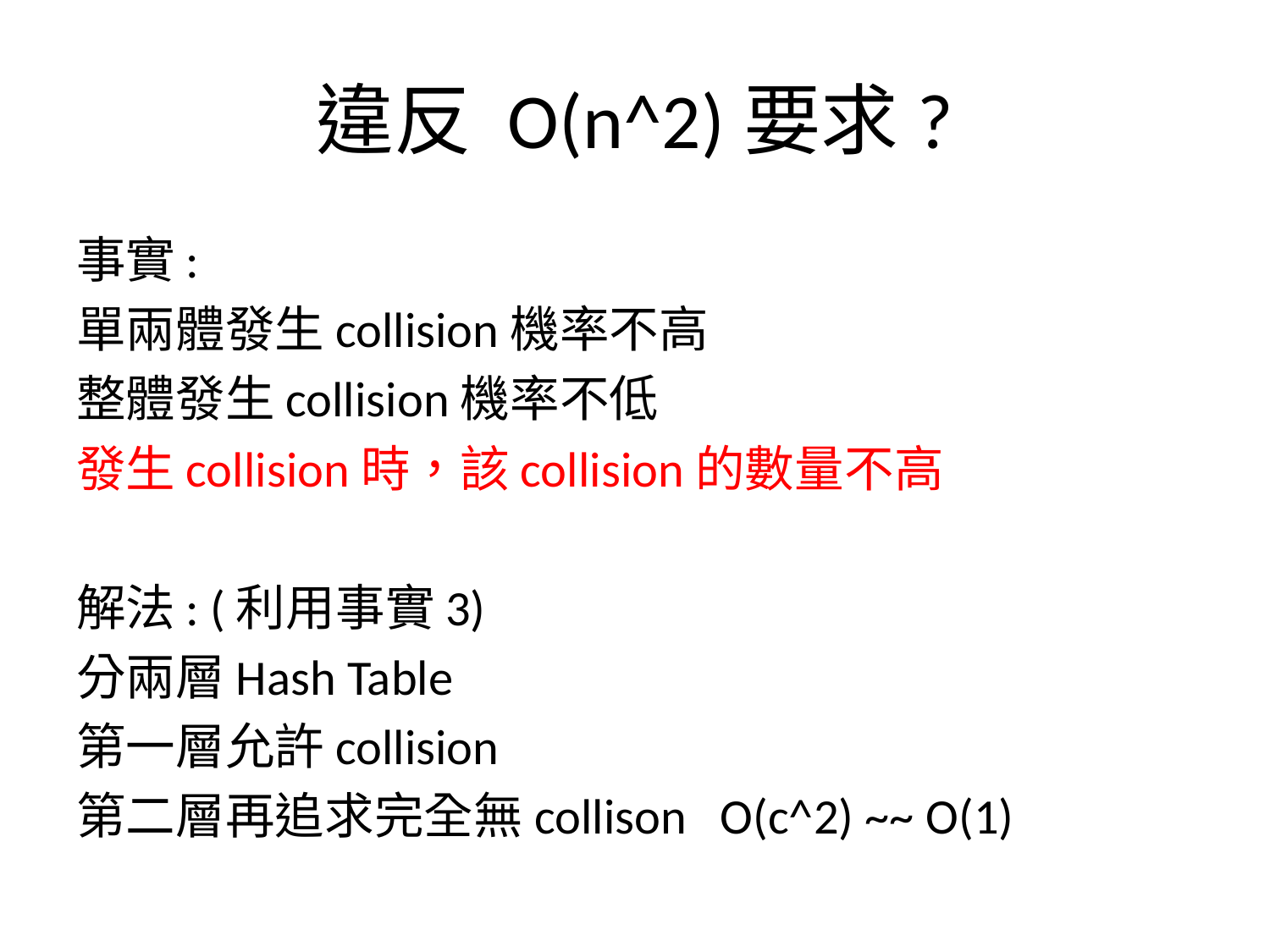

# 違反 O(n^2)要求?
事實:
單兩體發生collision機率不高
整體發生collision機率不低
發生collision時，該collision的數量不高

解法: (利用事實3)
分兩層Hash Table
第一層允許collision
第二層再追求完全無collison   O(c^2) ~~ O(1)